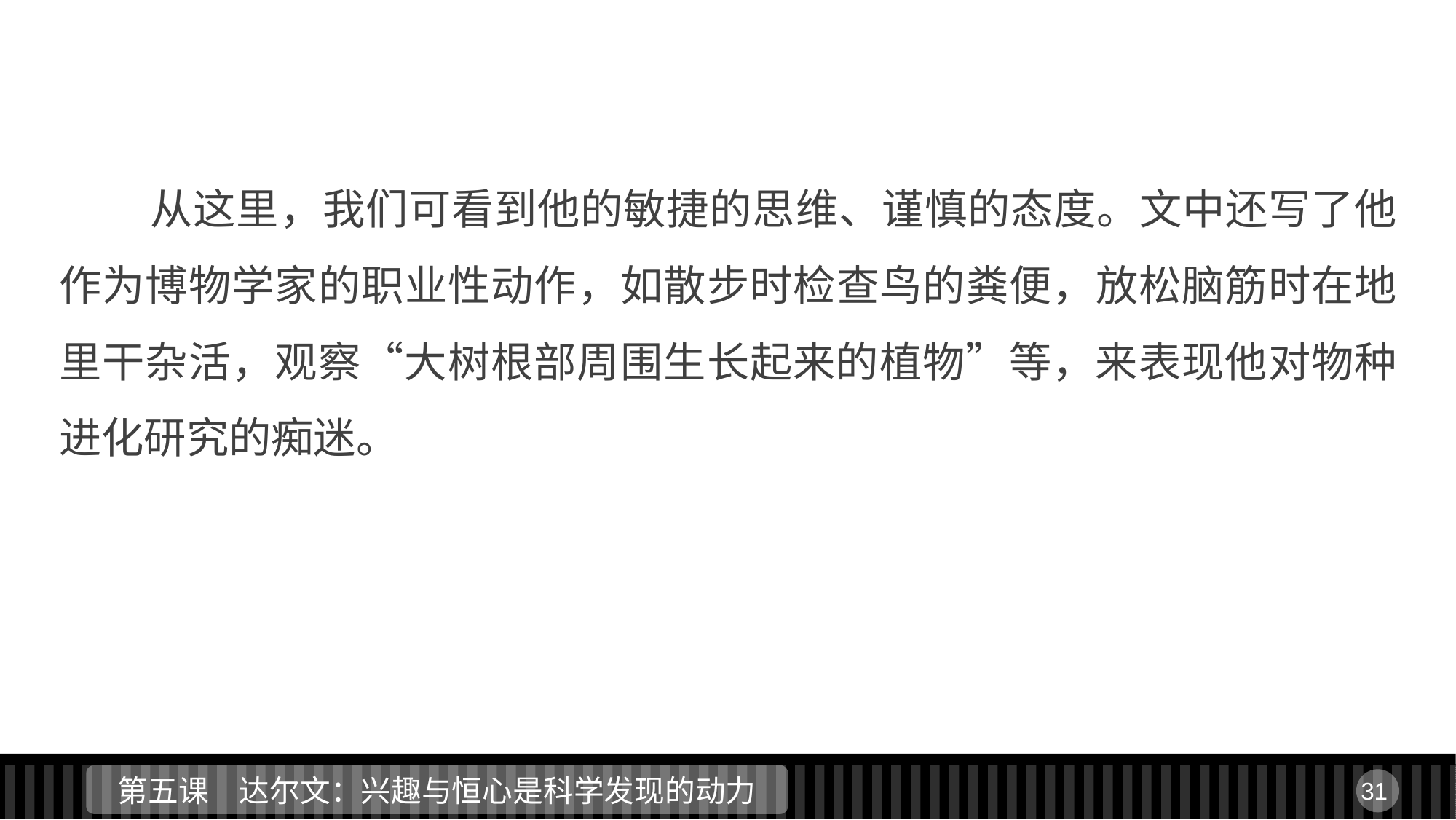

从这里，我们可看到他的敏捷的思维、谨慎的态度。文中还写了他作为博物学家的职业性动作，如散步时检查鸟的粪便，放松脑筋时在地里干杂活，观察“大树根部周围生长起来的植物”等，来表现他对物种进化研究的痴迷。